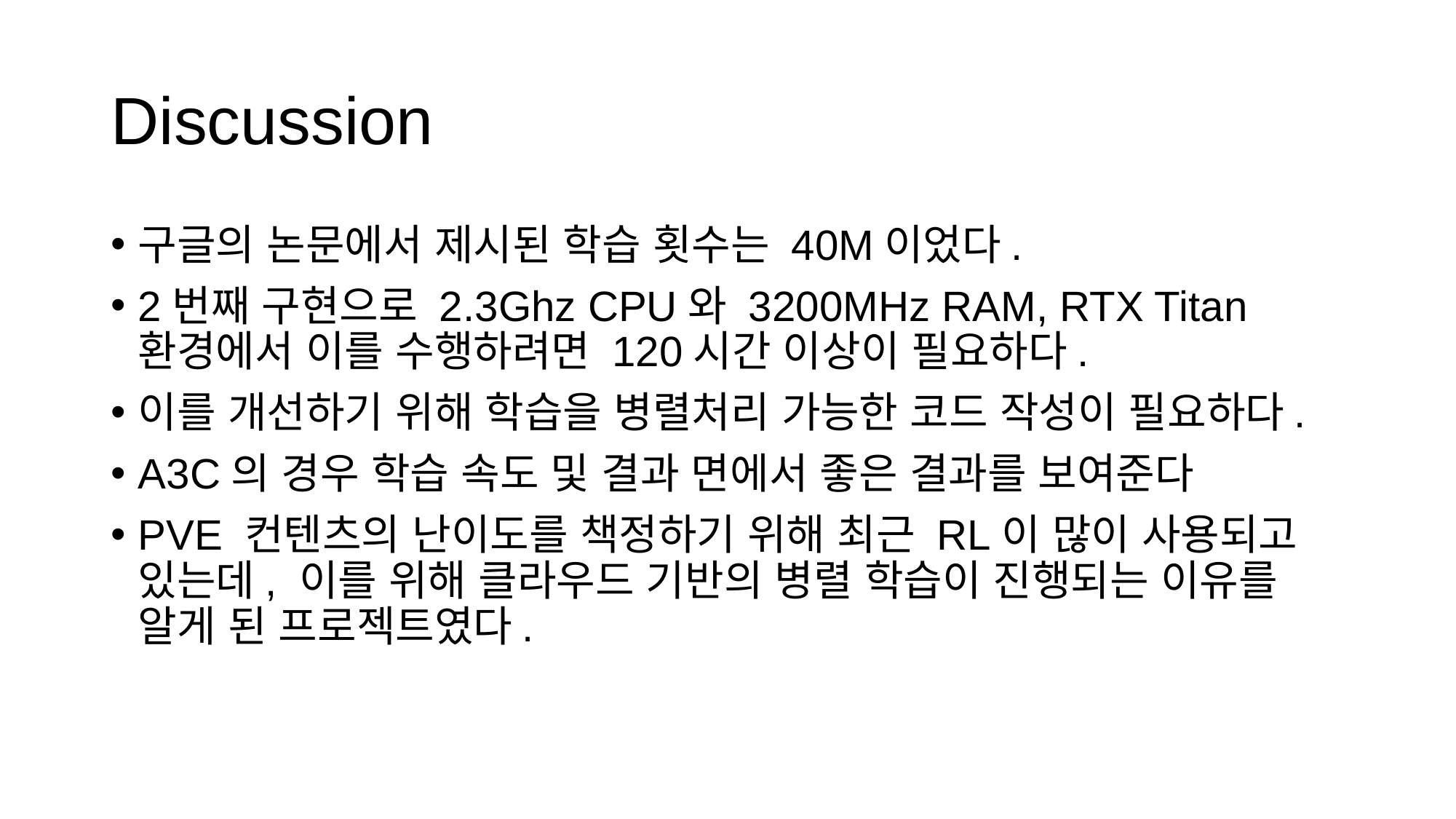

# Discussion
구글의 논문에서 제시된 학습 횟수는 40M이었다.
2번째 구현으로 2.3Ghz CPU와 3200MHz RAM, RTX Titan 환경에서 이를 수행하려면 120시간 이상이 필요하다.
이를 개선하기 위해 학습을 병렬처리 가능한 코드 작성이 필요하다.
A3C의 경우 학습 속도 및 결과 면에서 좋은 결과를 보여준다
PVE 컨텐츠의 난이도를 책정하기 위해 최근 RL이 많이 사용되고 있는데, 이를 위해 클라우드 기반의 병렬 학습이 진행되는 이유를 알게 된 프로젝트였다.